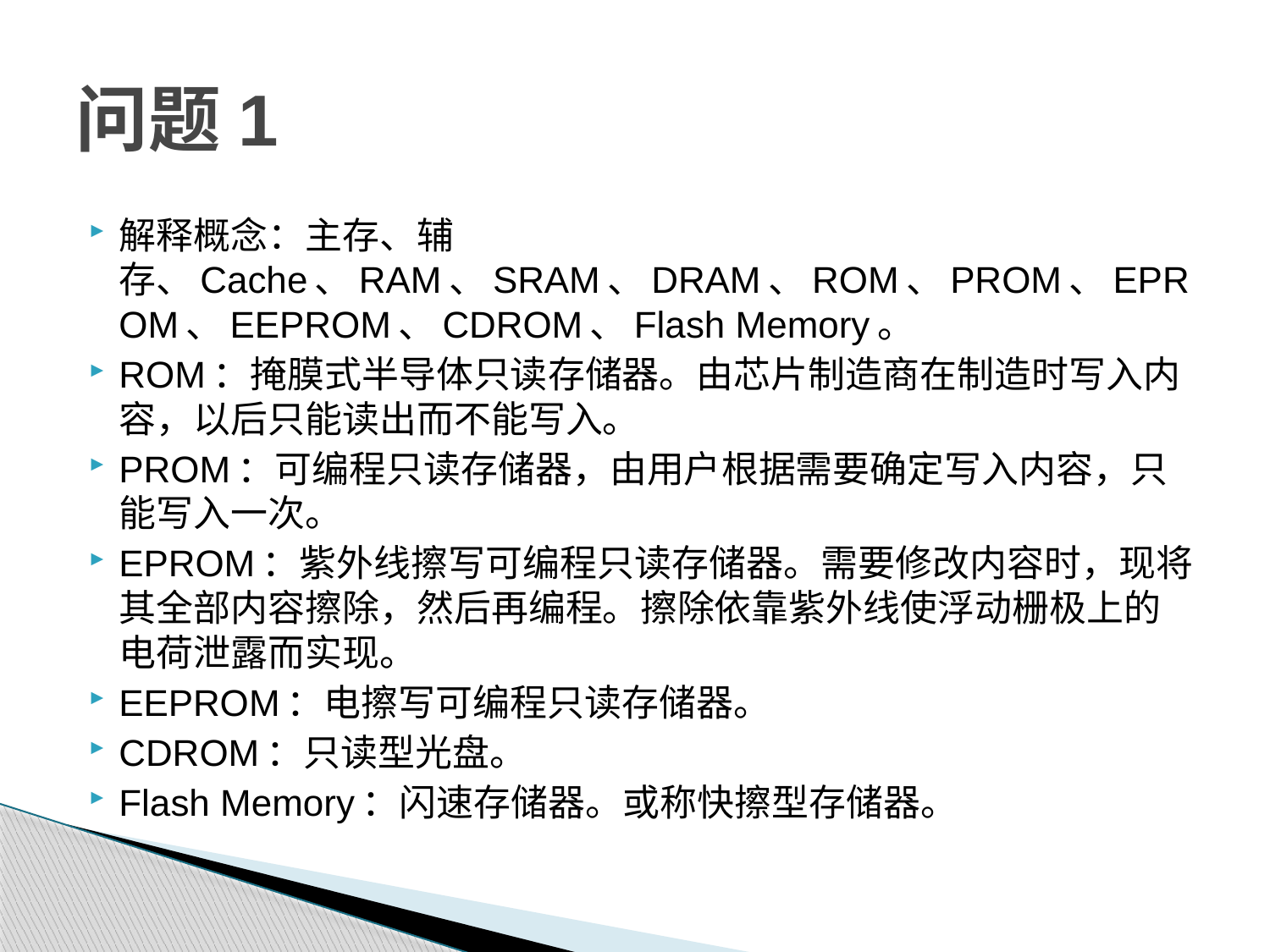

# 问题1
解释概念：主存、辅存、Cache、RAM、SRAM、DRAM、ROM、PROM、EPROM、EEPROM、CDROM、Flash Memory。
ROM：掩膜式半导体只读存储器。由芯片制造商在制造时写入内容，以后只能读出而不能写入。
PROM：可编程只读存储器，由用户根据需要确定写入内容，只能写入一次。
EPROM：紫外线擦写可编程只读存储器。需要修改内容时，现将其全部内容擦除，然后再编程。擦除依靠紫外线使浮动栅极上的电荷泄露而实现。
EEPROM：电擦写可编程只读存储器。
CDROM：只读型光盘。
Flash Memory：闪速存储器。或称快擦型存储器。